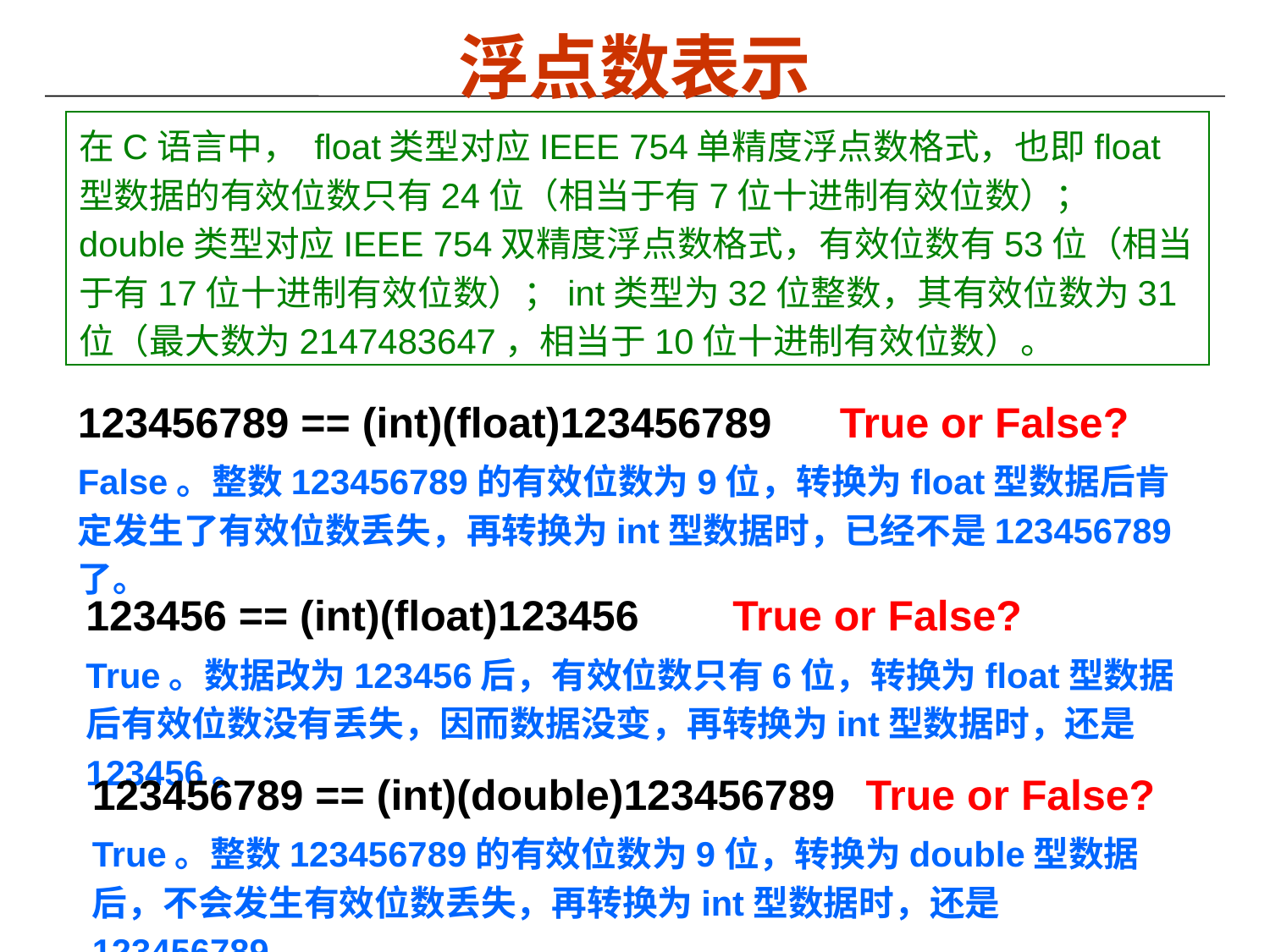

# 浮点数表示
在C语言中， float类型对应IEEE 754单精度浮点数格式，也即float型数据的有效位数只有24位（相当于有7位十进制有效位数）；double类型对应IEEE 754双精度浮点数格式，有效位数有53位（相当于有17位十进制有效位数）；int类型为32位整数，其有效位数为31位（最大数为2147483647，相当于10位十进制有效位数）。
123456789 == (int)(float)123456789	True or False?
False。整数123456789的有效位数为9位，转换为float型数据后肯定发生了有效位数丢失，再转换为int型数据时，已经不是123456789了。
123456 == (int)(float)123456	 True or False?
True。数据改为123456后，有效位数只有6位，转换为float型数据后有效位数没有丢失，因而数据没变，再转换为int型数据时，还是123456。
123456789 == (int)(double)123456789	 True or False?
True。整数123456789的有效位数为9位，转换为double型数据后，不会发生有效位数丢失，再转换为int型数据时，还是123456789。